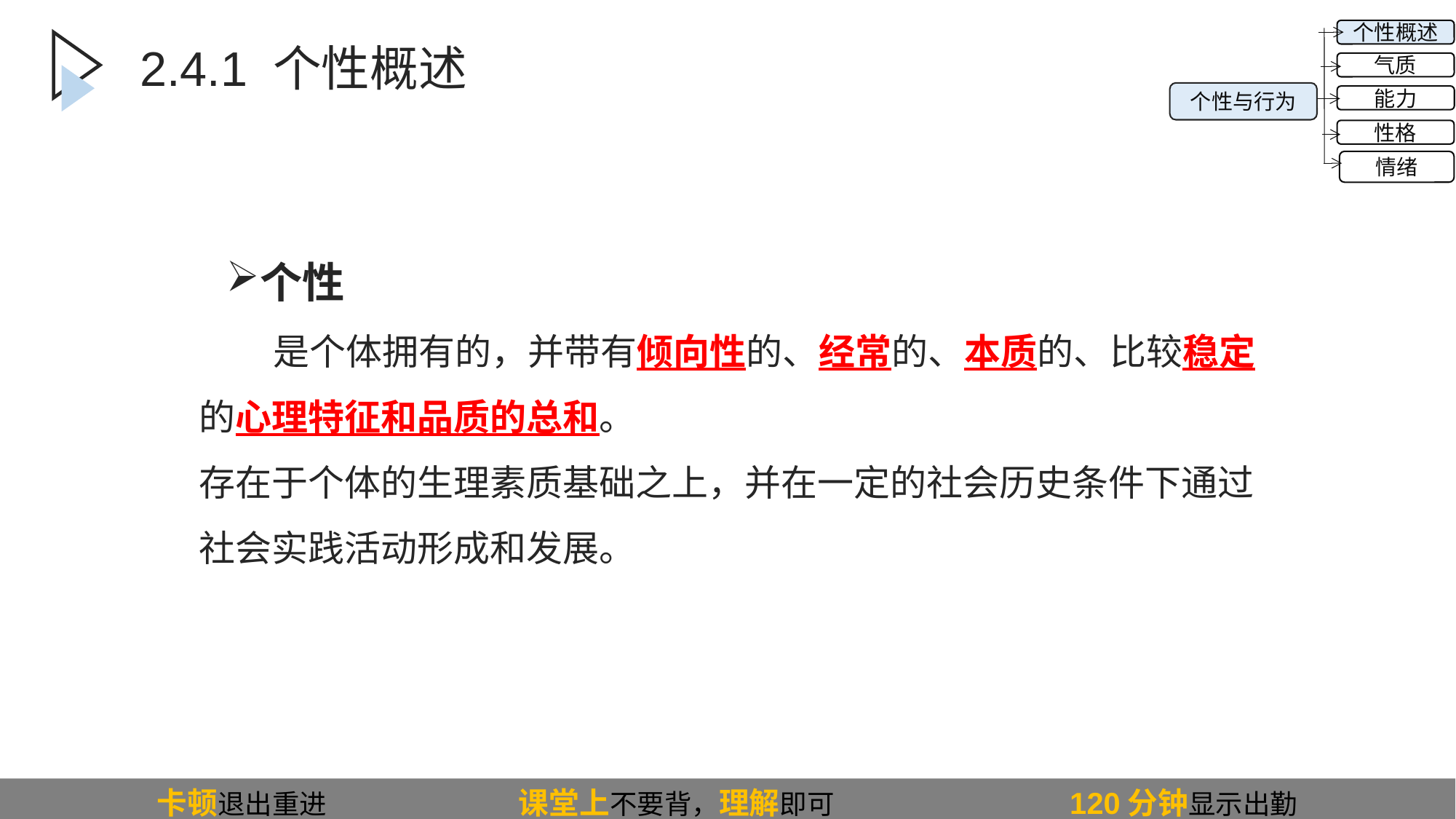

个性概述
气质
能力

性格
情绪
个性与行为
2.4.1 个性概述
个性
        是个体拥有的，并带有倾向性的、经常的、本质的、比较稳定的心理特征和品质的总和。
存在于个体的生理素质基础之上，并在一定的社会历史条件下通过社会实践活动形成和发展。